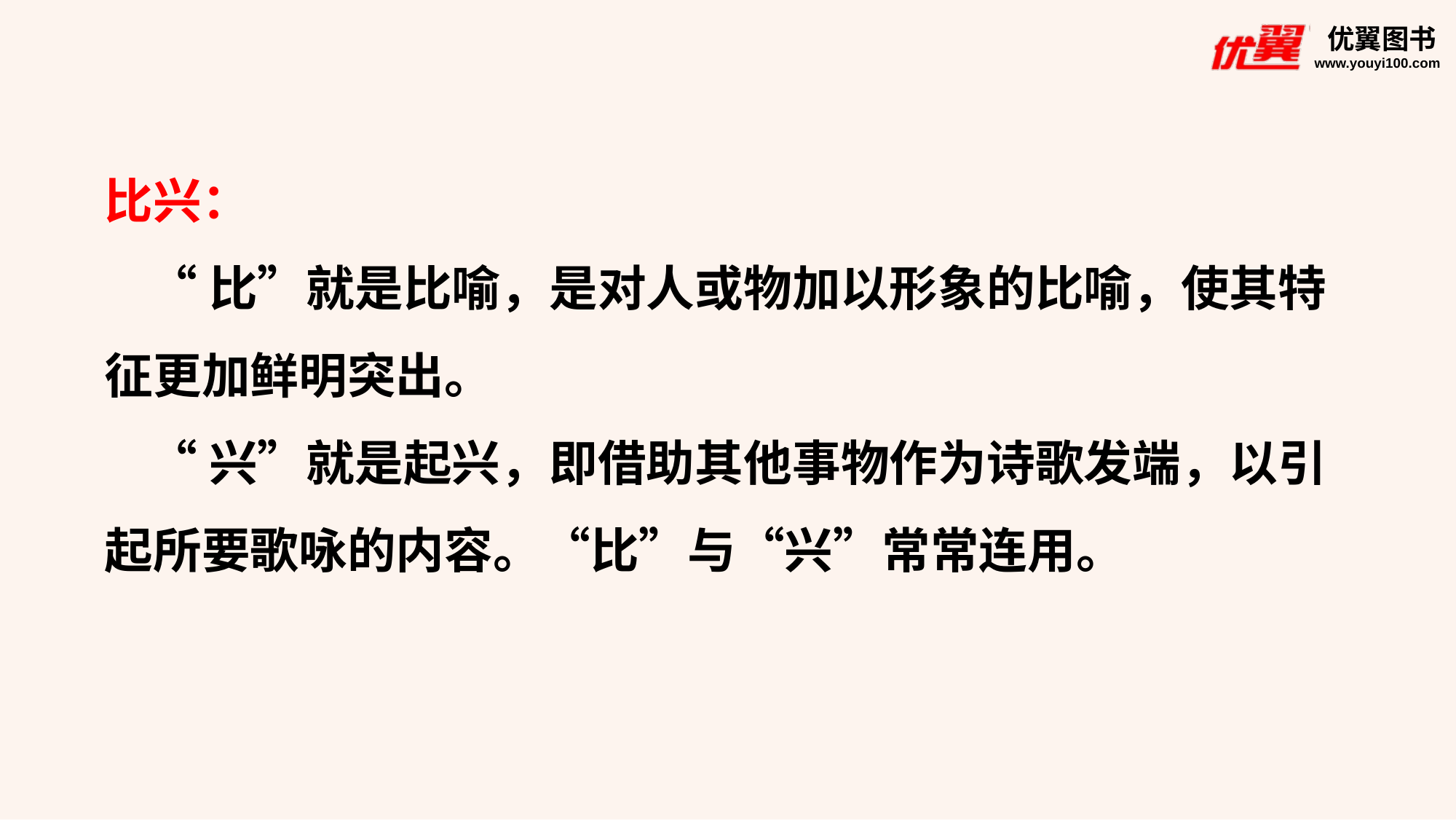

比兴：
    “比”就是比喻，是对人或物加以形象的比喻，使其特征更加鲜明突出。
    “兴”就是起兴，即借助其他事物作为诗歌发端，以引起所要歌咏的内容。“比”与“兴”常常连用。